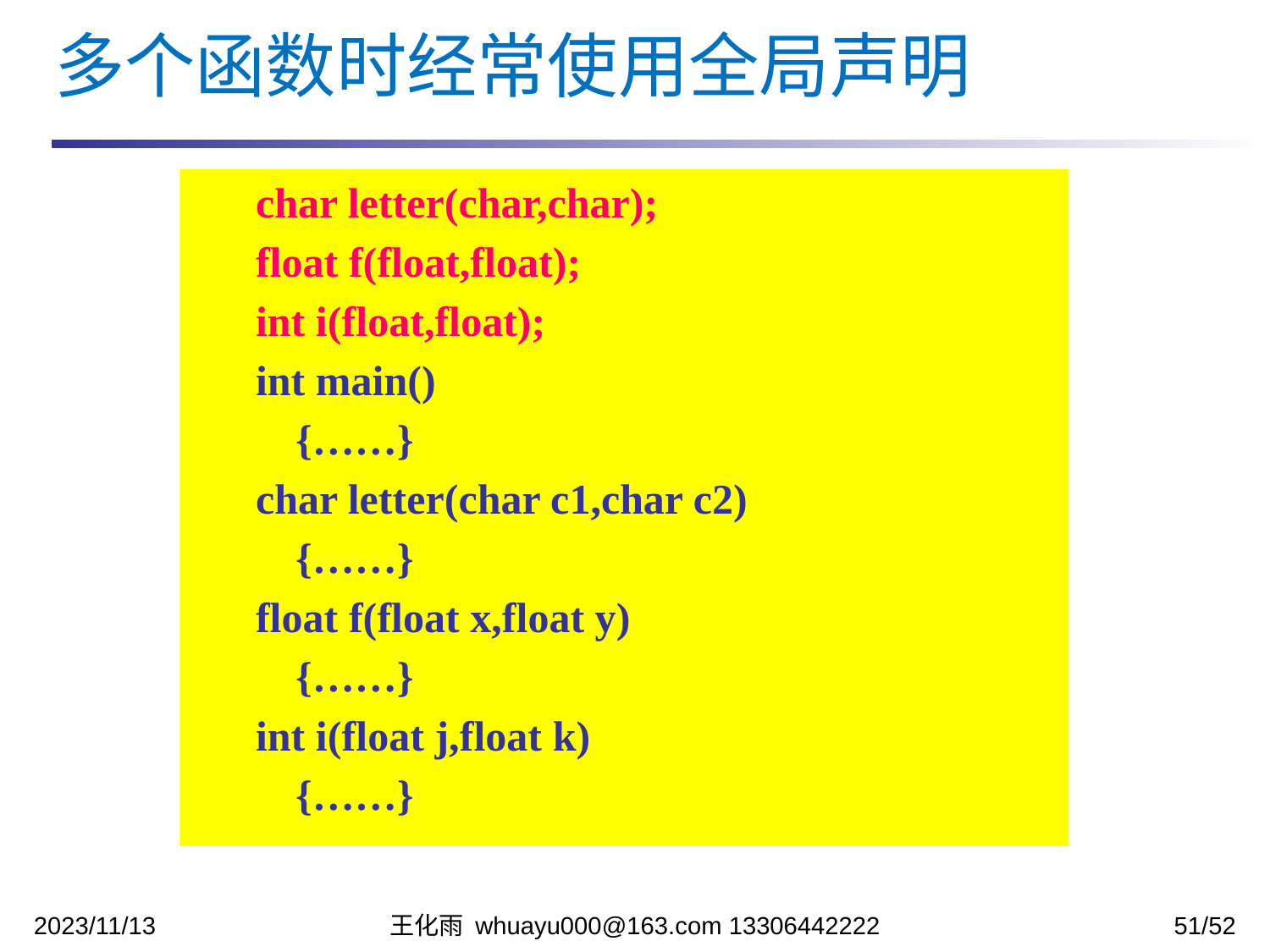

多个函数时经常使用全局声明
char letter(char,char);
float f(float,float);
int i(float,float);
int main()
	{……}
char letter(char c1,char c2)
	{……}
float f(float x,float y)
	{……}
int i(float j,float k)
	{……}
2023/11/13
王化雨 whuayu000@163.com 13306442222
51/52